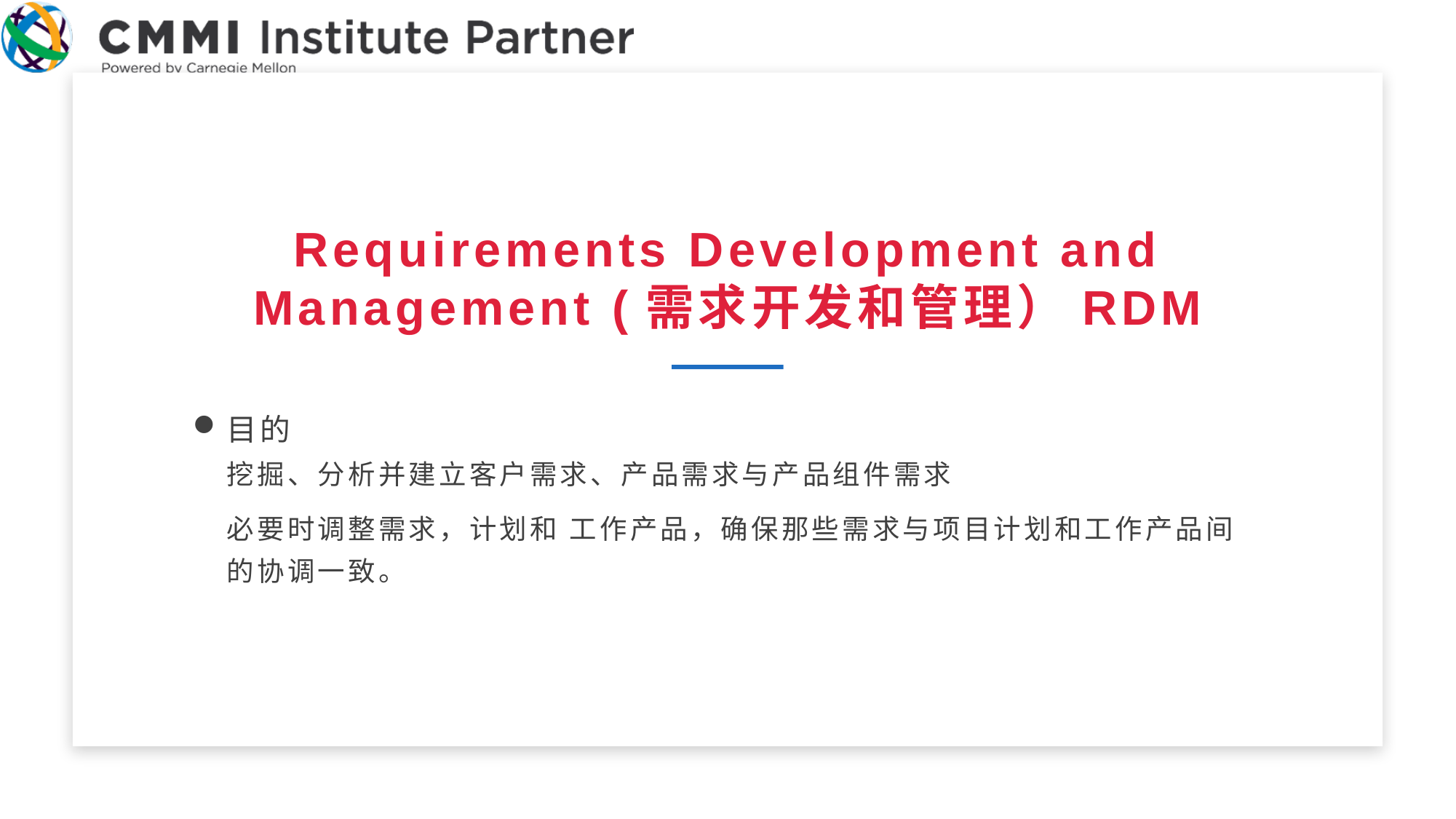

Requirements Development and Management (需求开发和管理）RDM

目的
挖掘、分析并建立客户需求、产品需求与产品组件需求
必要时调整需求，计划和 工作产品，确保那些需求与项目计划和工作产品间的协调一致。